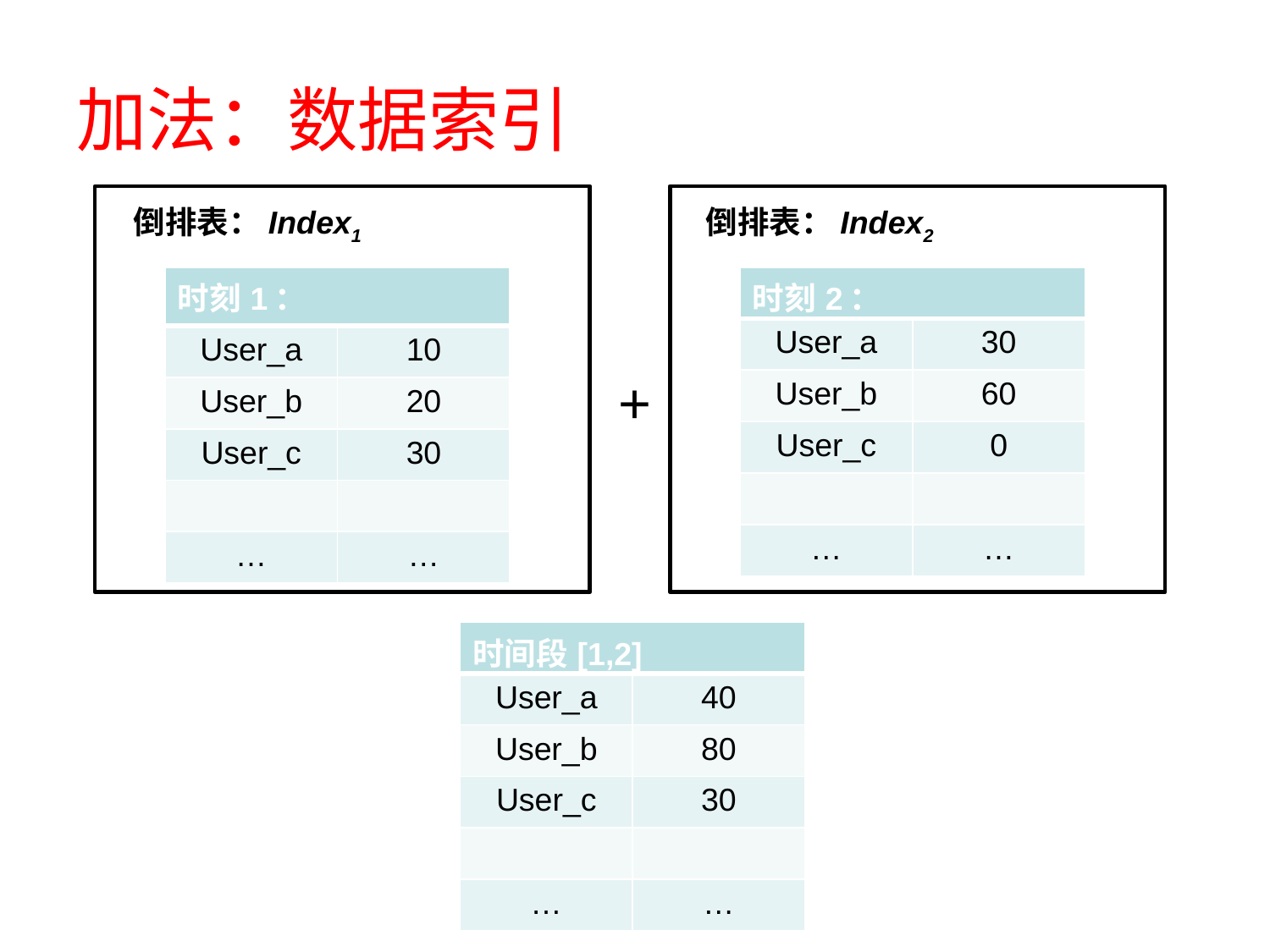

# 加法：数据索引

倒排表：Index1
倒排表：Index2
| 时刻1： |  |
| --- | --- |
| User\_a | 10 |
| User\_b | 20 |
| User\_c | 30 |
|  |  |
| … | … |
| 时刻2： |  |
| --- | --- |
| User\_a | 30 |
| User\_b | 60 |
| User\_c | 0 |
|  |  |
| … | … |
+
| 时间段[1,2] |  |
| --- | --- |
| User\_a | 40 |
| User\_b | 80 |
| User\_c | 30 |
|  |  |
| … | … |